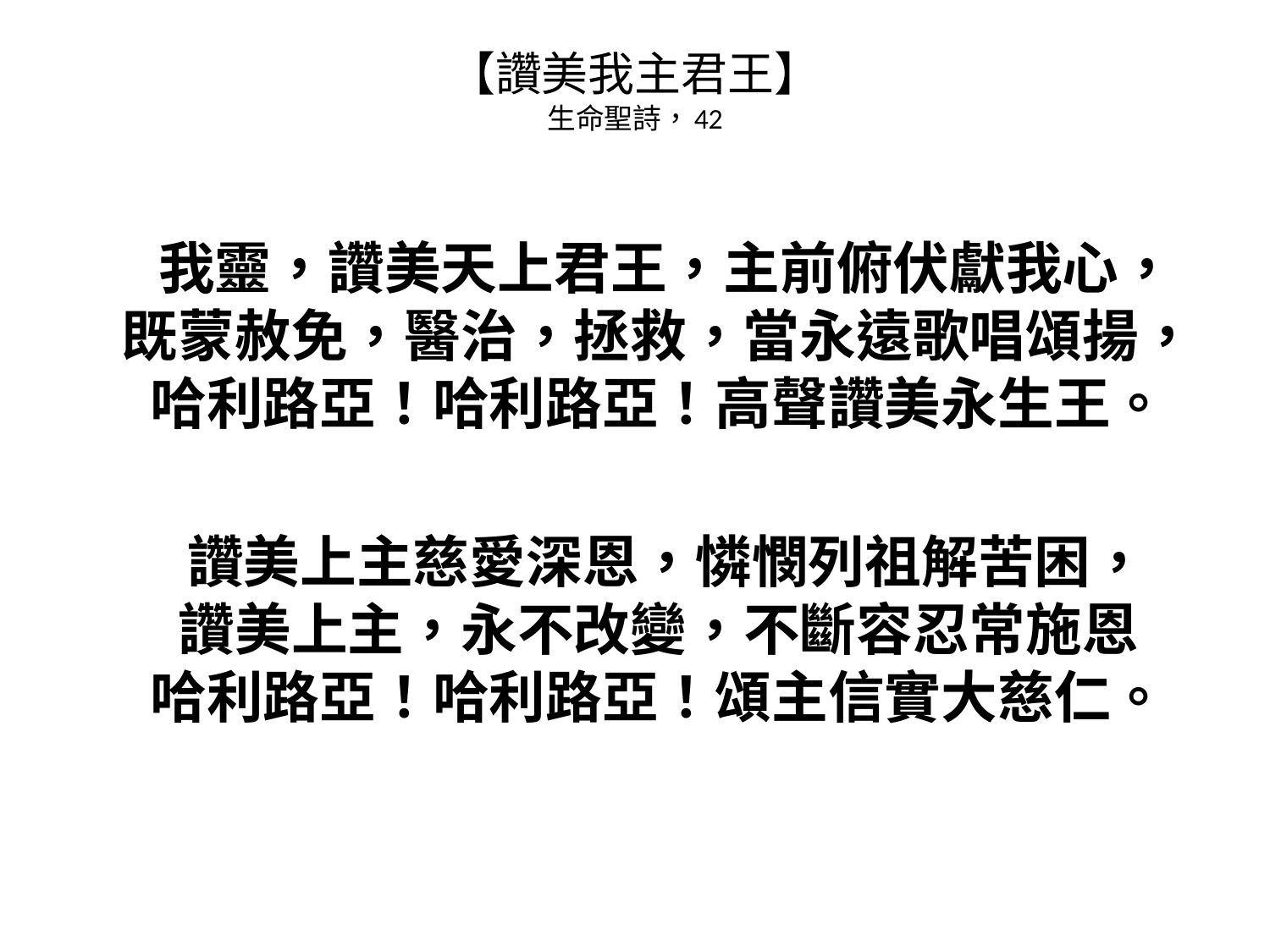

# 【讚美我主君王】 生命聖詩，42
    我靈，讚美天上君王，主前俯伏獻我心，
既蒙赦免，醫治，拯救，當永遠歌唱頌揚，
哈利路亞！哈利路亞！高聲讚美永生王。

    讚美上主慈愛深恩，憐憫列祖解苦困，
讚美上主，永不改變，不斷容忍常施恩
哈利路亞！哈利路亞！頌主信實大慈仁。